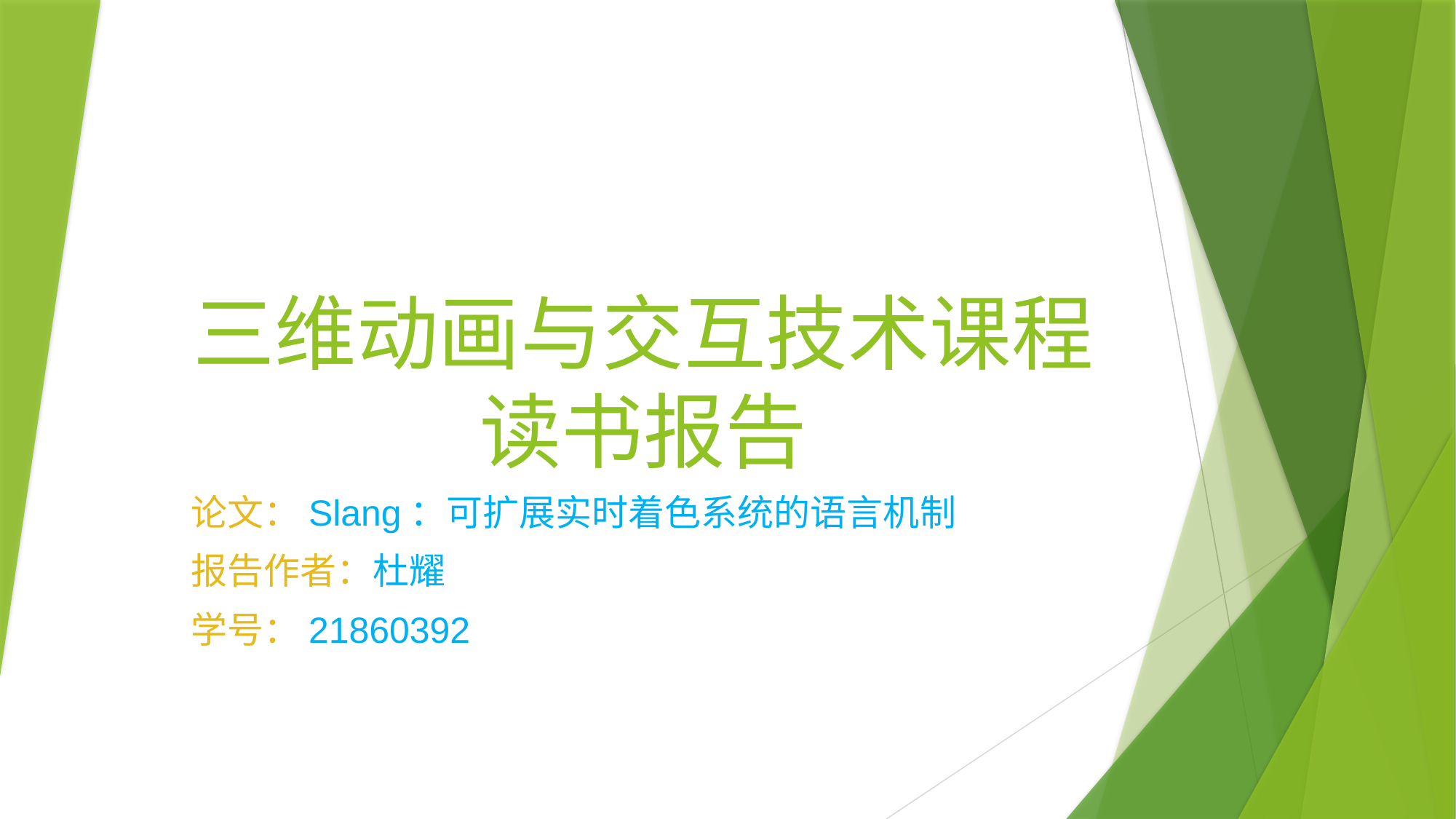

# 三维动画与交互技术课程读书报告
论文：Slang：可扩展实时着色系统的语言机制
报告作者：杜耀
学号：21860392